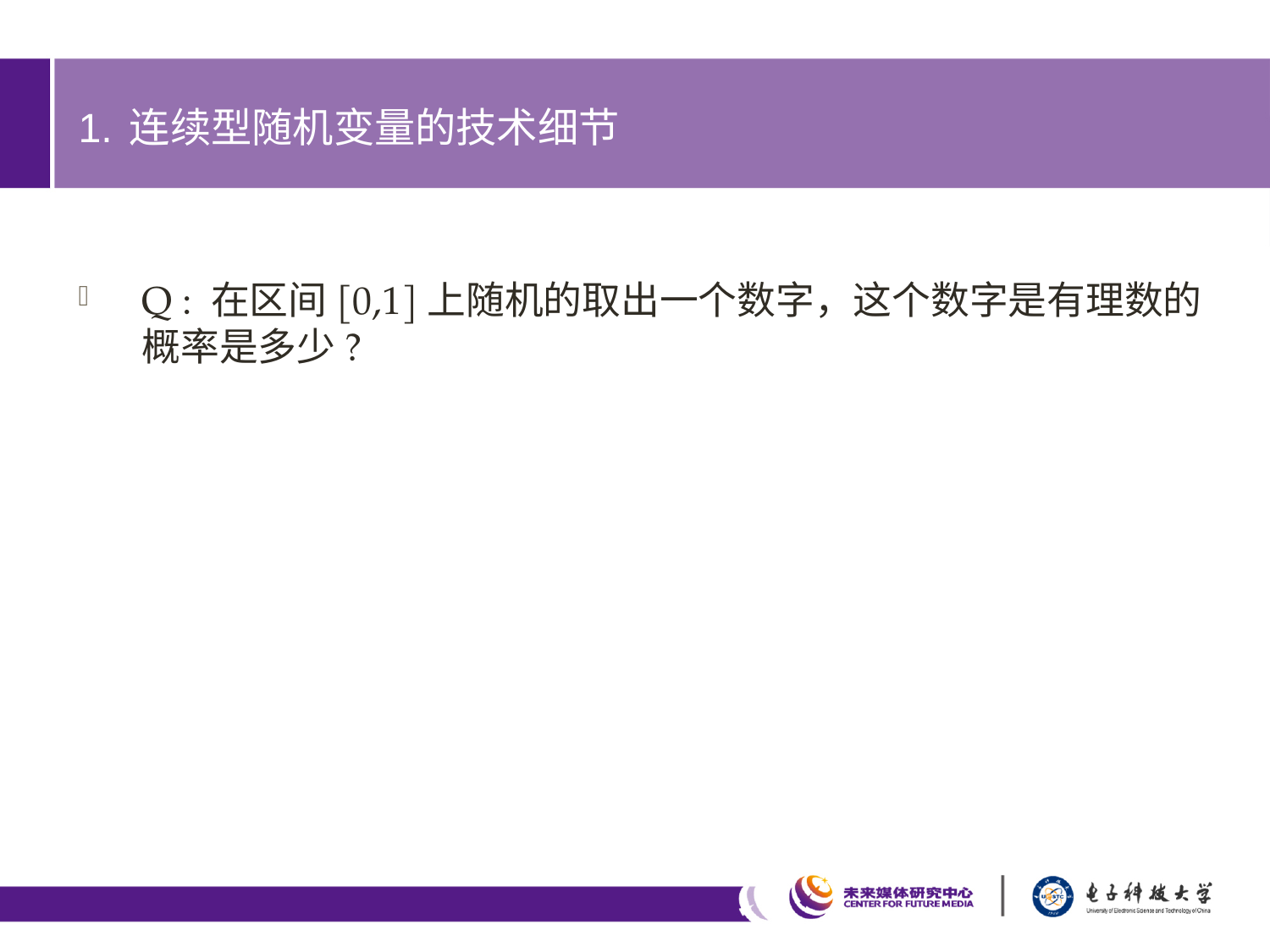

# 1.连续型随机变量的技术细节
Q : 在区间[0,1]上随机的取出一个数字，这个数字是有理数的概率是多少?